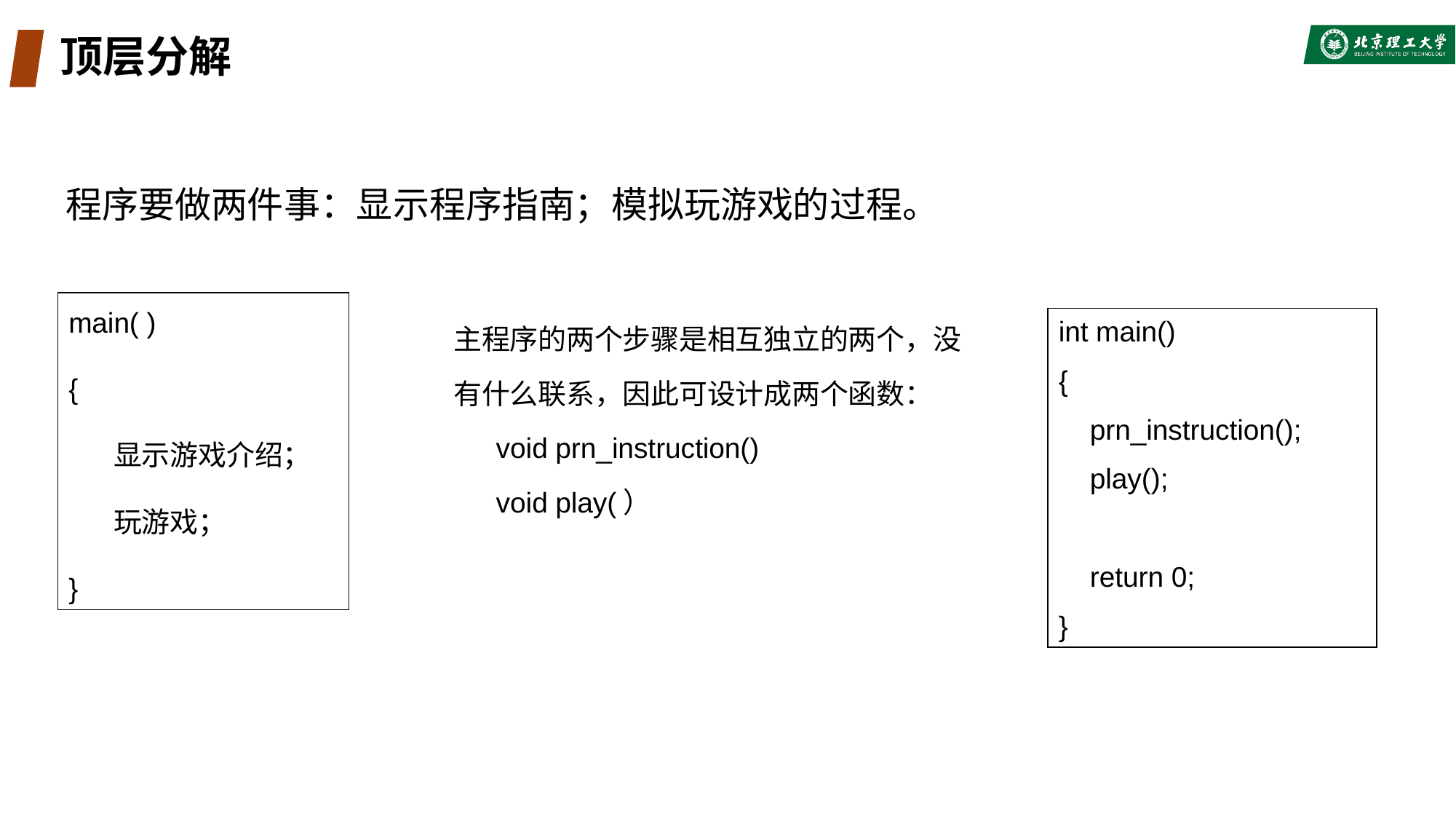

# 顶层分解
程序要做两件事：显示程序指南；模拟玩游戏的过程。
main( )
{
      显示游戏介绍；
      玩游戏；
}
主程序的两个步骤是相互独立的两个，没有什么联系，因此可设计成两个函数：
void prn_instruction()
void play(）
int main()
{
    prn_instruction();
    play();

    return 0;
}